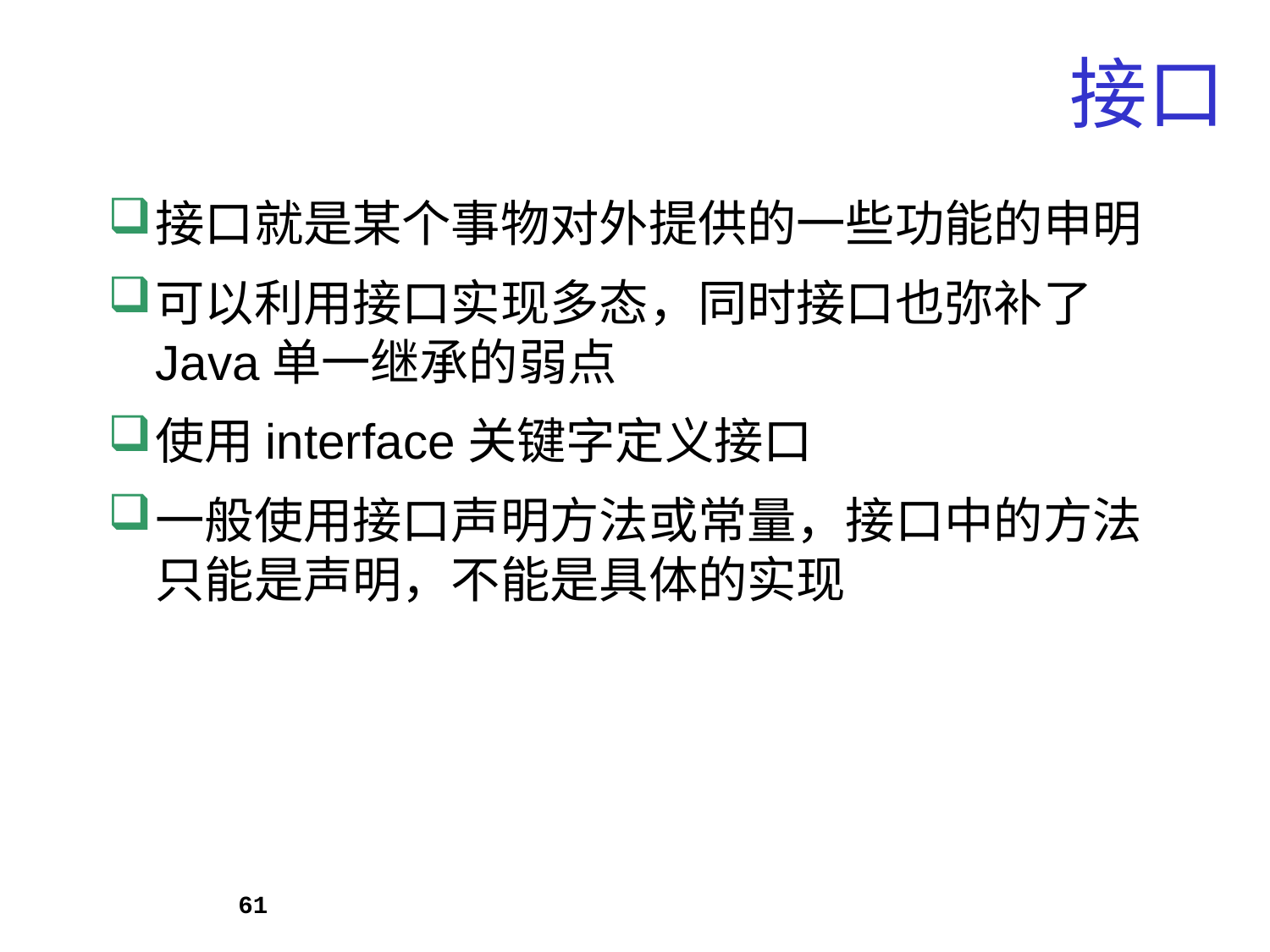

# 接口
接口就是某个事物对外提供的一些功能的申明
可以利用接口实现多态，同时接口也弥补了Java单一继承的弱点
使用interface关键字定义接口
一般使用接口声明方法或常量，接口中的方法只能是声明，不能是具体的实现
61